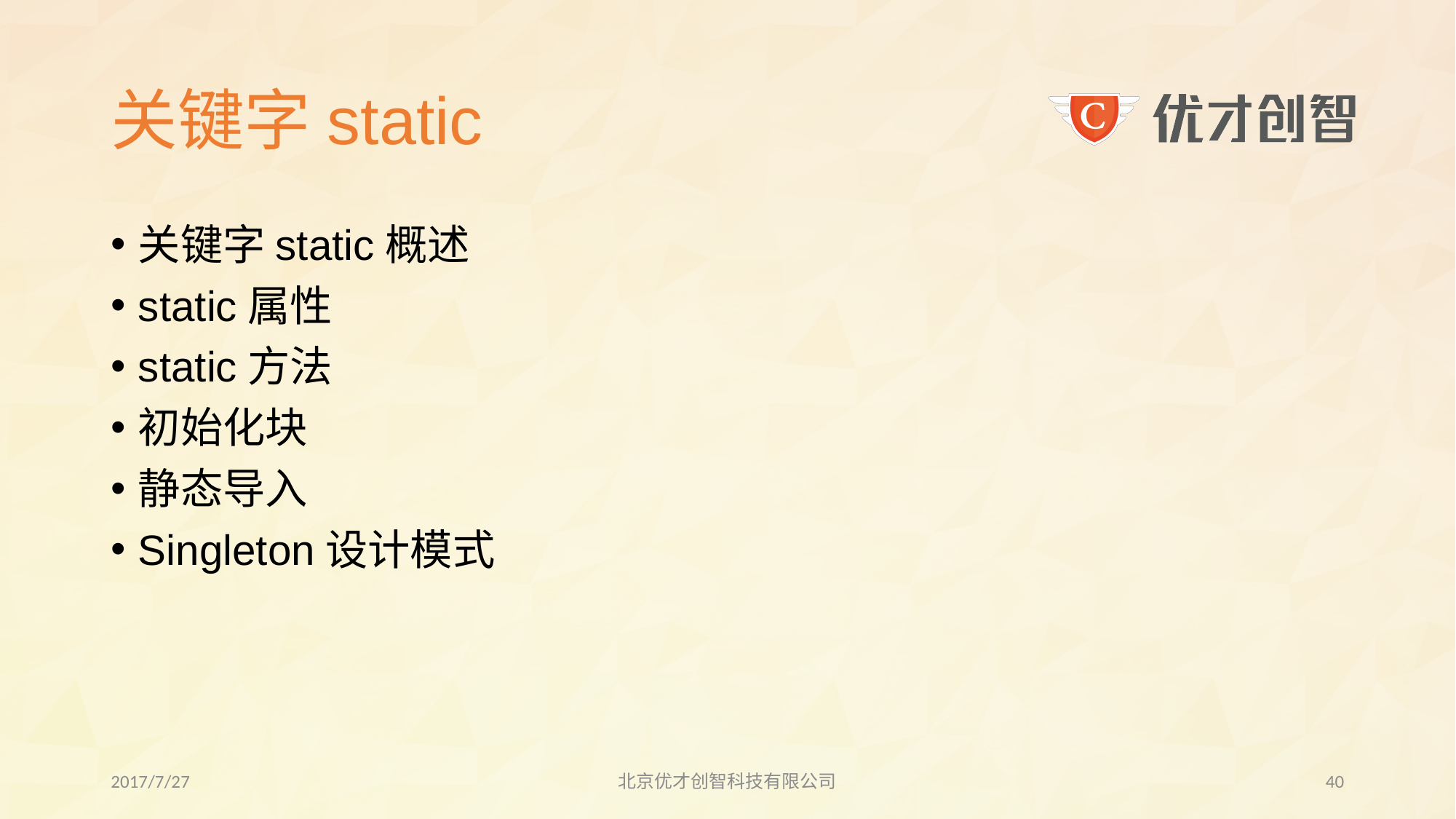

# 关键字static
关键字static概述
static属性
static方法
初始化块
静态导入
Singleton设计模式
2017/7/27
北京优才创智科技有限公司
40